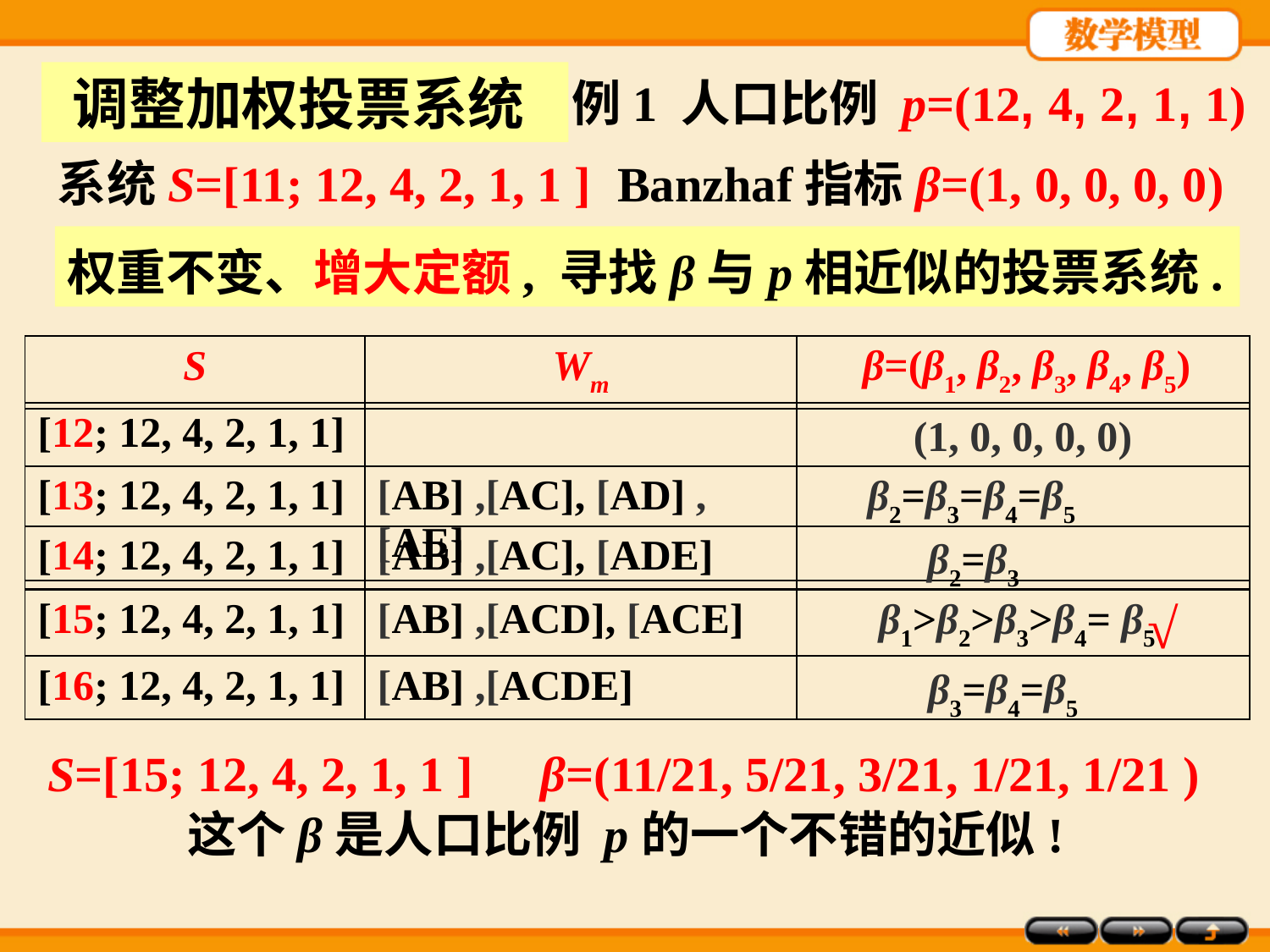

调整加权投票系统
例1 人口比例 p=(12, 4, 2, 1, 1)
系统S=[11; 12, 4, 2, 1, 1 ]
Banzhaf指标β=(1, 0, 0, 0, 0)
权重不变、增大定额, 寻找β与p相近似的投票系统.
| S | Wm | β=(β1, β2, β3, β4, β5) |
| --- | --- | --- |
(1, 0, 0, 0, 0)
| [12; 12, 4, 2, 1, 1] |  |  |
| --- | --- | --- |
β2=β3=β4=β5
| [13; 12, 4, 2, 1, 1] | [AB] ,[AC], [AD] ,[AE] |  |
| --- | --- | --- |
| [14; 12, 4, 2, 1, 1] | [AB] ,[AC], [ADE] |  |
| --- | --- | --- |
β2=β3
β1>β2>β3>β4= β5
√
| [15; 12, 4, 2, 1, 1] | [AB] ,[ACD], [ACE] |  |
| --- | --- | --- |
| [16; 12, 4, 2, 1, 1] | [AB] ,[ACDE] |  |
| --- | --- | --- |
β3=β4=β5
S=[15; 12, 4, 2, 1, 1 ]
β=(11/21, 5/21, 3/21, 1/21, 1/21 )
这个β是人口比例 p的一个不错的近似!